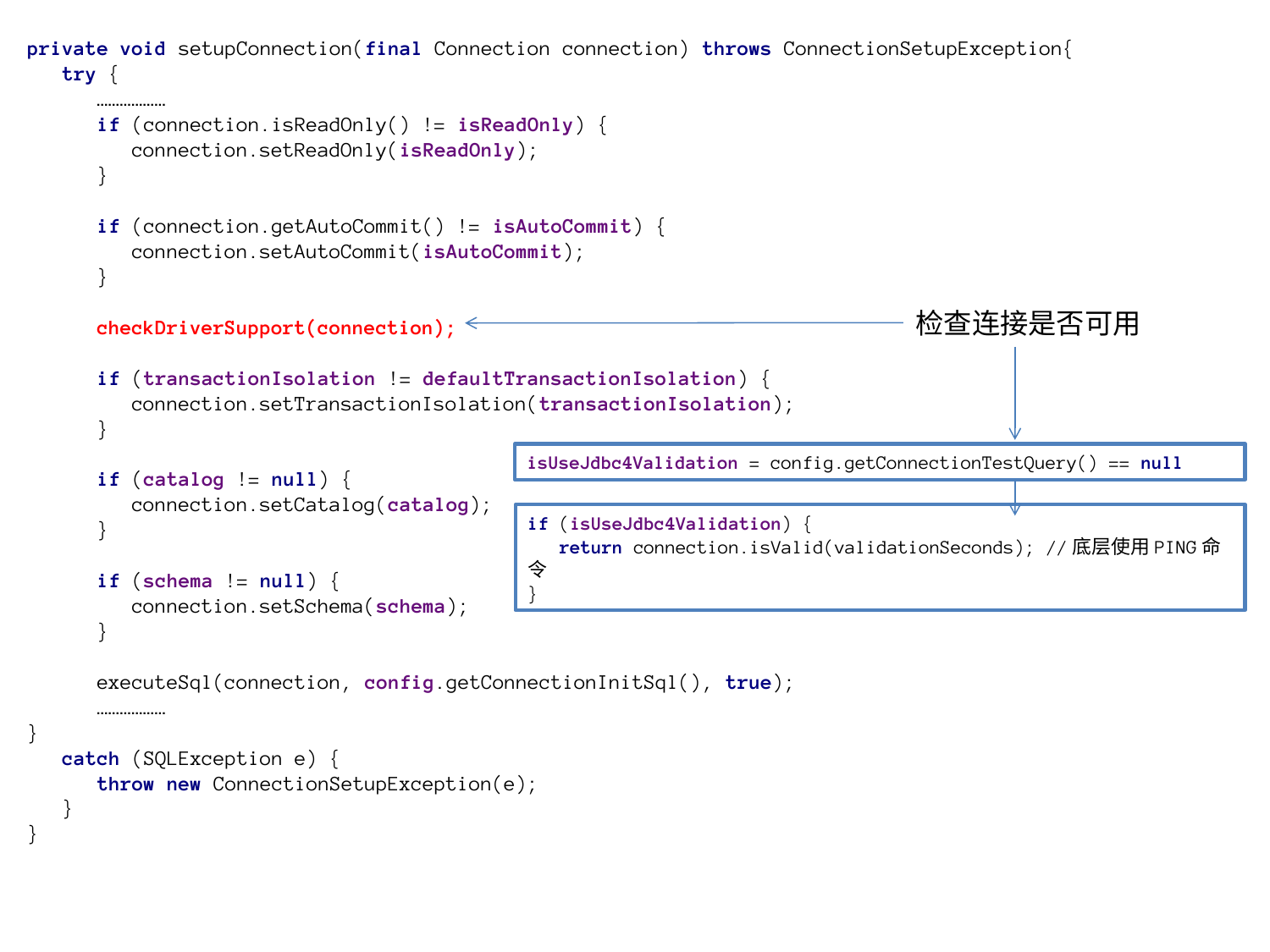

private void setupConnection(final Connection connection) throws ConnectionSetupException{
   try {
      ………………
      if (connection.isReadOnly() != isReadOnly) {
         connection.setReadOnly(isReadOnly);
      }
      if (connection.getAutoCommit() != isAutoCommit) {
         connection.setAutoCommit(isAutoCommit);
      }
      checkDriverSupport(connection);
      if (transactionIsolation != defaultTransactionIsolation) {
         connection.setTransactionIsolation(transactionIsolation);
      }
      if (catalog != null) {
         connection.setCatalog(catalog);
      }
      if (schema != null) {
         connection.setSchema(schema);
      }
      executeSql(connection, config.getConnectionInitSql(), true);
      ………………
}
   catch (SQLException e) {
      throw new ConnectionSetupException(e);
   }
}
检查连接是否可用
isUseJdbc4Validation = config.getConnectionTestQuery() == null
if (isUseJdbc4Validation) {
   return connection.isValid(validationSeconds); //底层使用PING命令
}